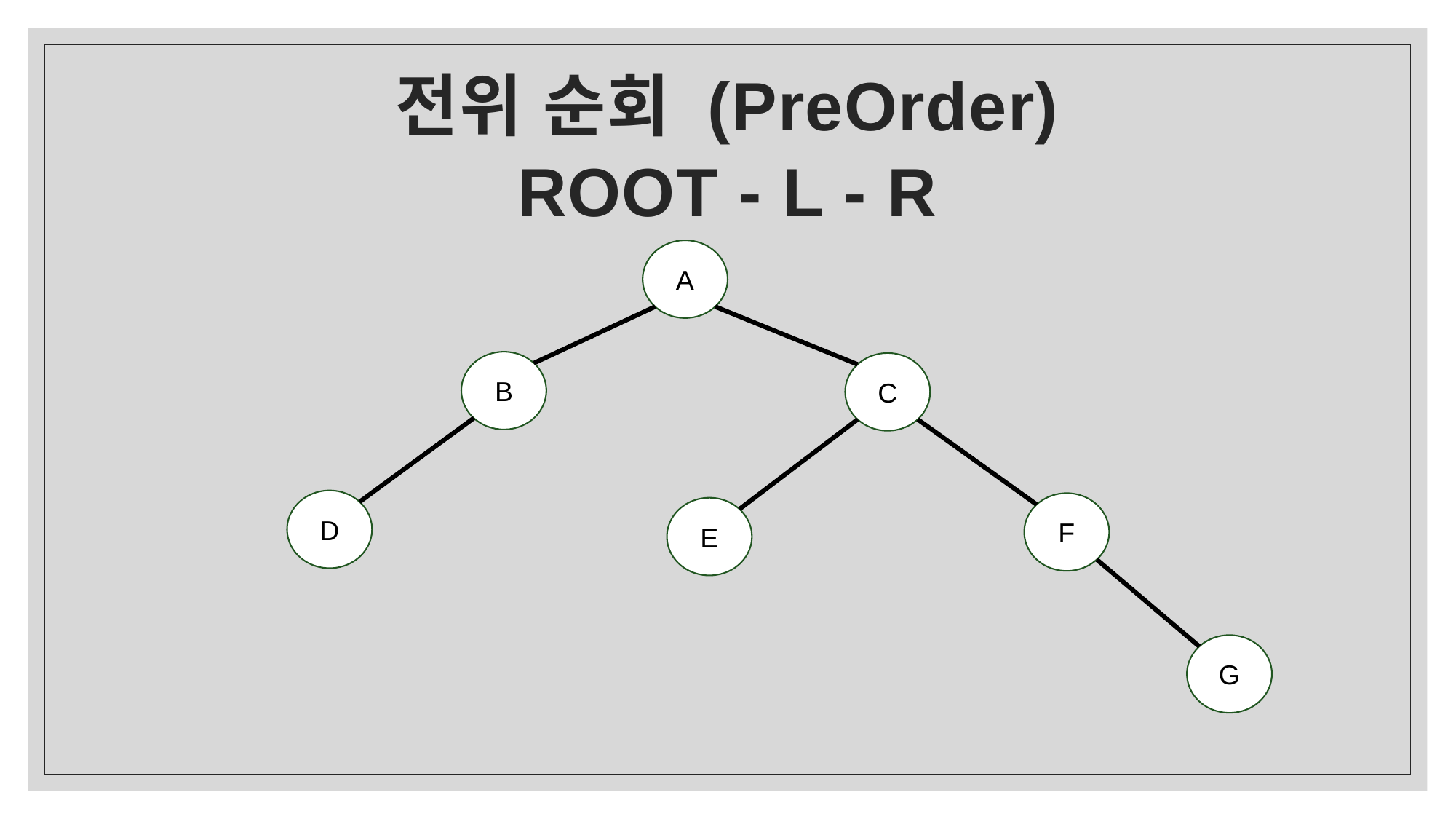

# 전위 순회 (PreOrder) ROOT - L - R
A
B
C
D
F
E
G